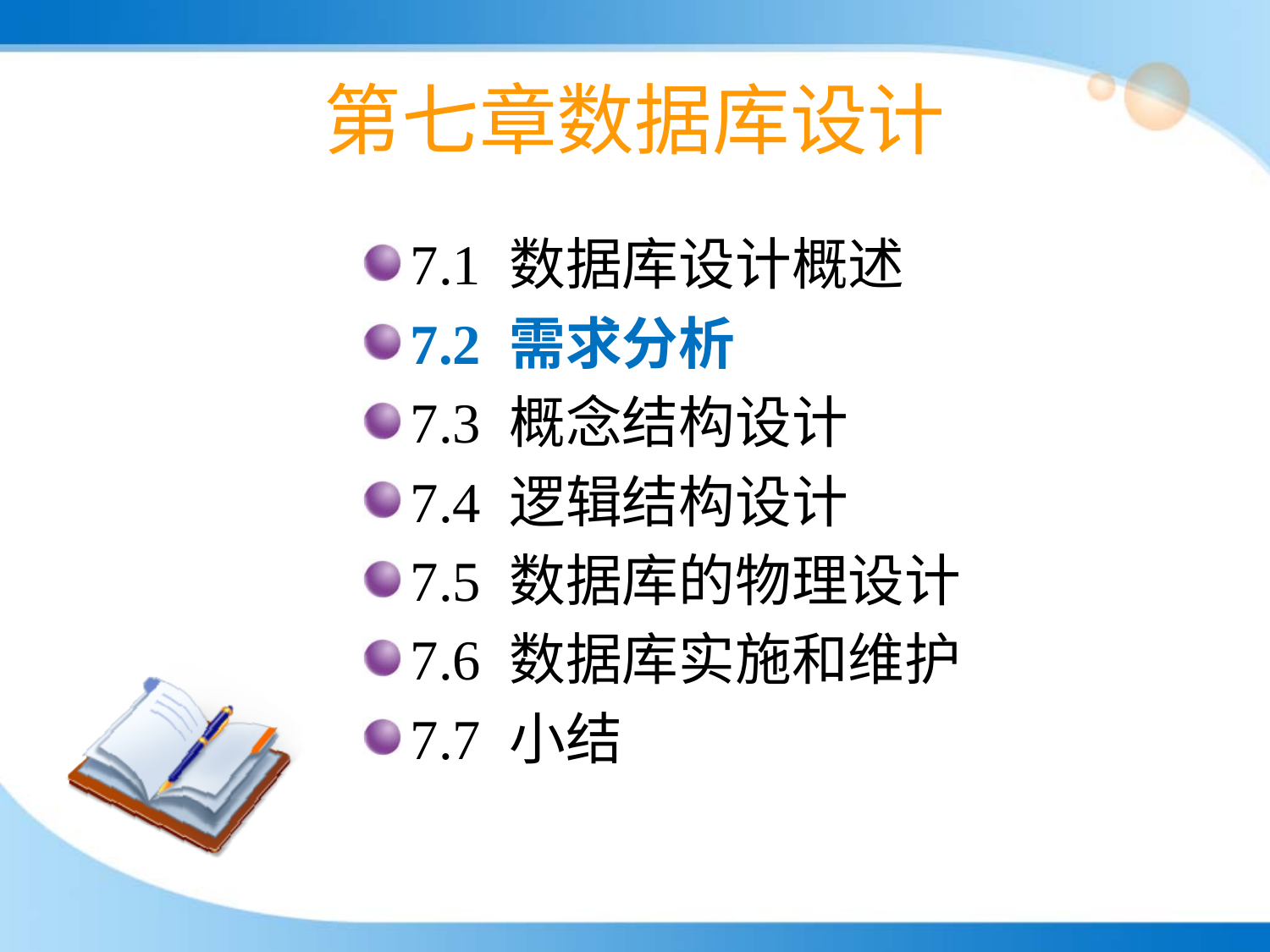

# 第七章数据库设计
7.1 数据库设计概述
7.2 需求分析
7.3 概念结构设计
7.4 逻辑结构设计
7.5 数据库的物理设计
7.6 数据库实施和维护
7.7 小结